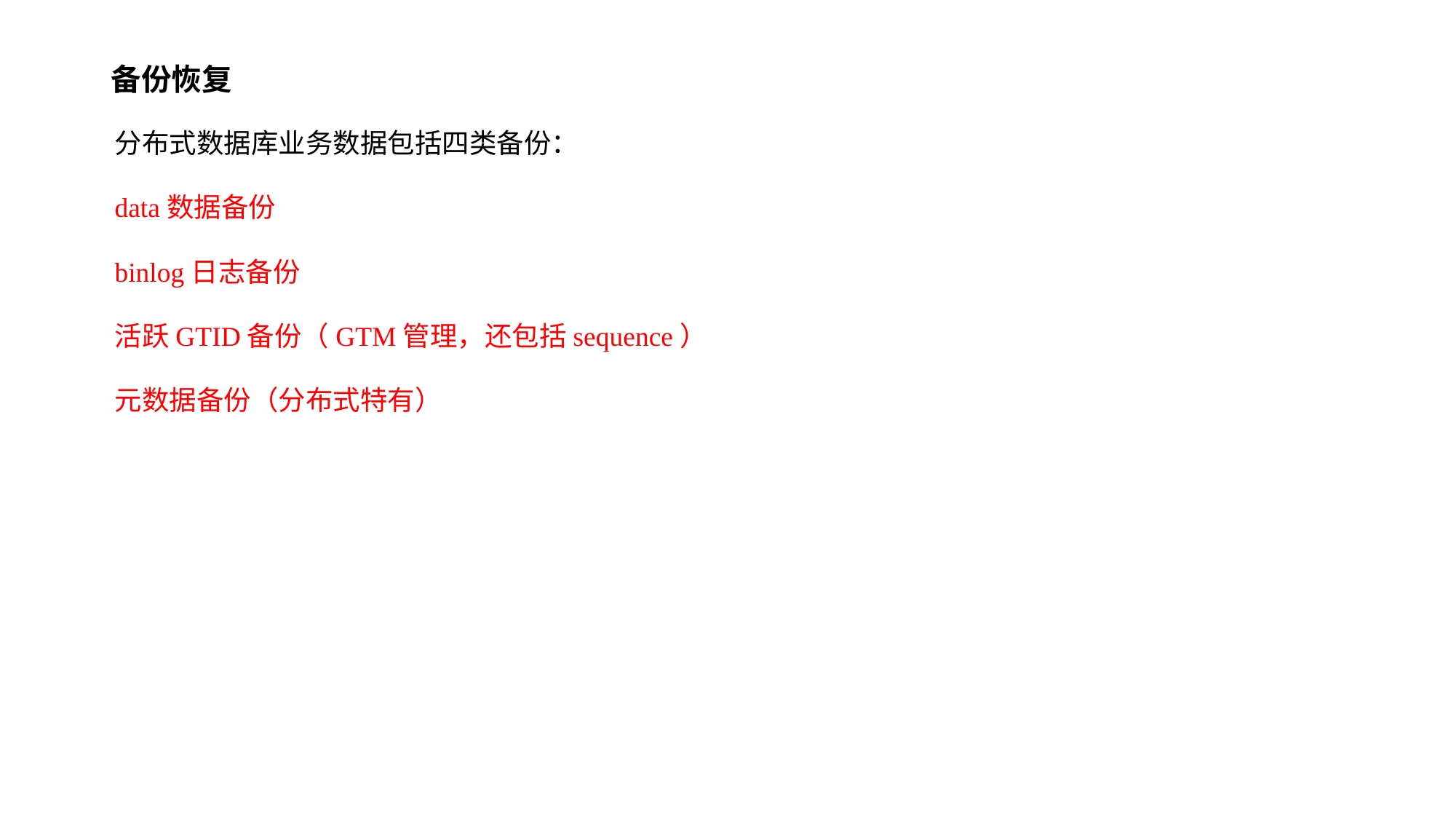

# 备份恢复
分布式数据库业务数据包括四类备份：
data数据备份
binlog日志备份
活跃GTID备份（GTM管理，还包括sequence）
元数据备份（分布式特有）